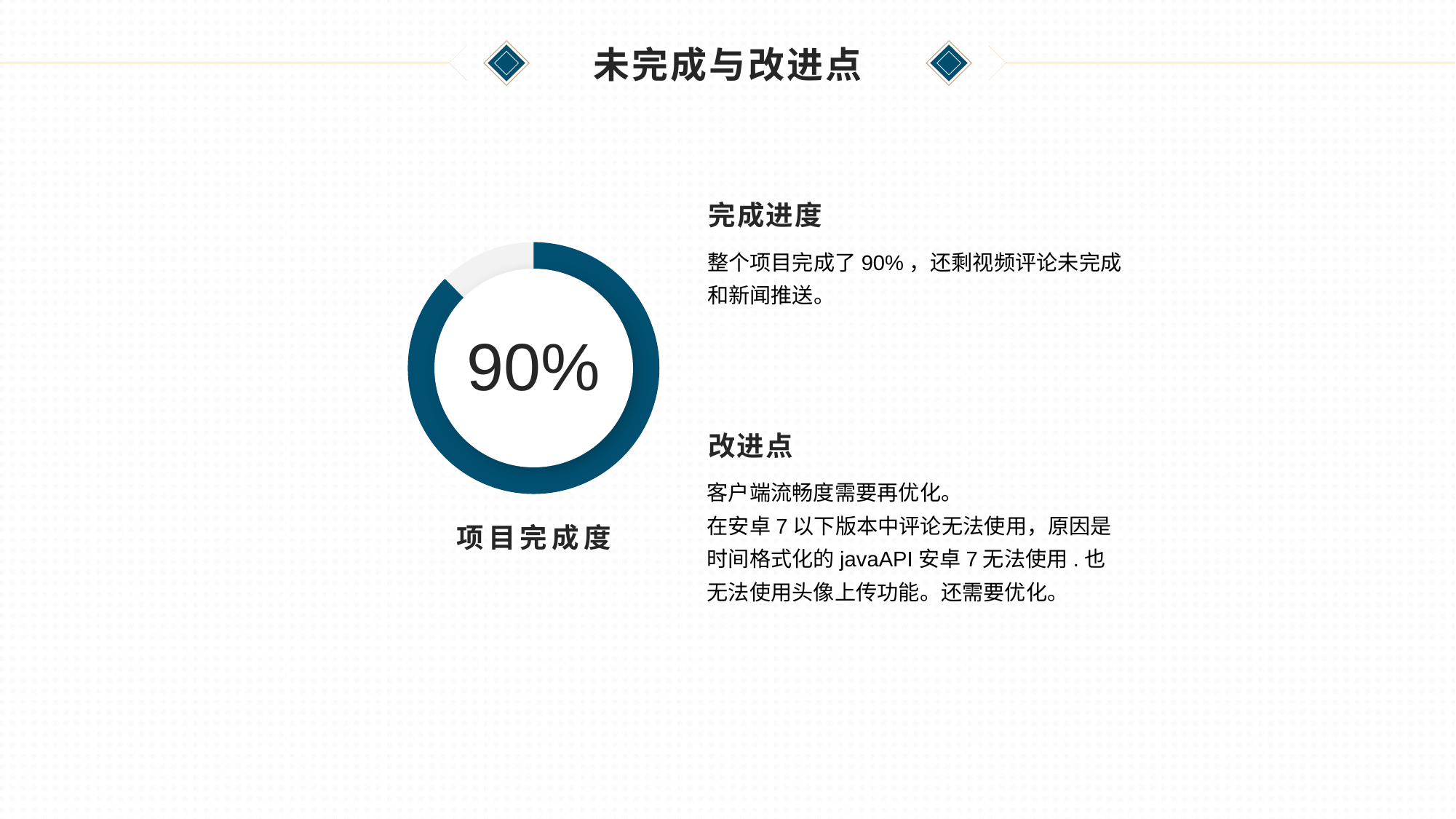

# 未完成与改进点
完成进度
整个项目完成了90%，还剩视频评论未完成和新闻推送。

90%
项目完成度

改进点
客户端流畅度需要再优化。
在安卓7以下版本中评论无法使用，原因是时间格式化的javaAPI安卓7无法使用.也无法使用头像上传功能。还需要优化。